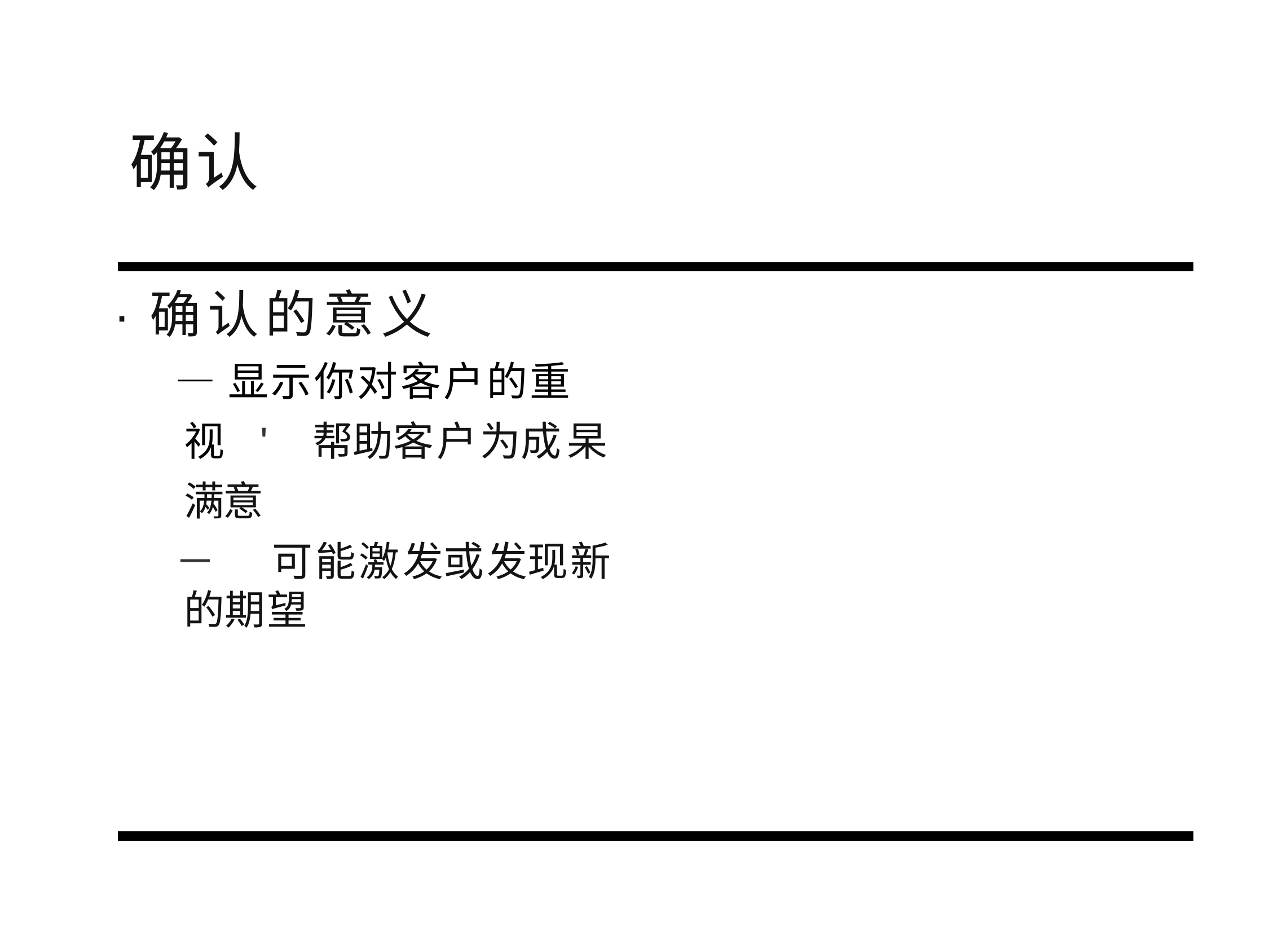

# 确认
·确认的意义
—显示你对客户的重视  ' 帮助客户为成杲满意
－ 可能激发或发现新的期望